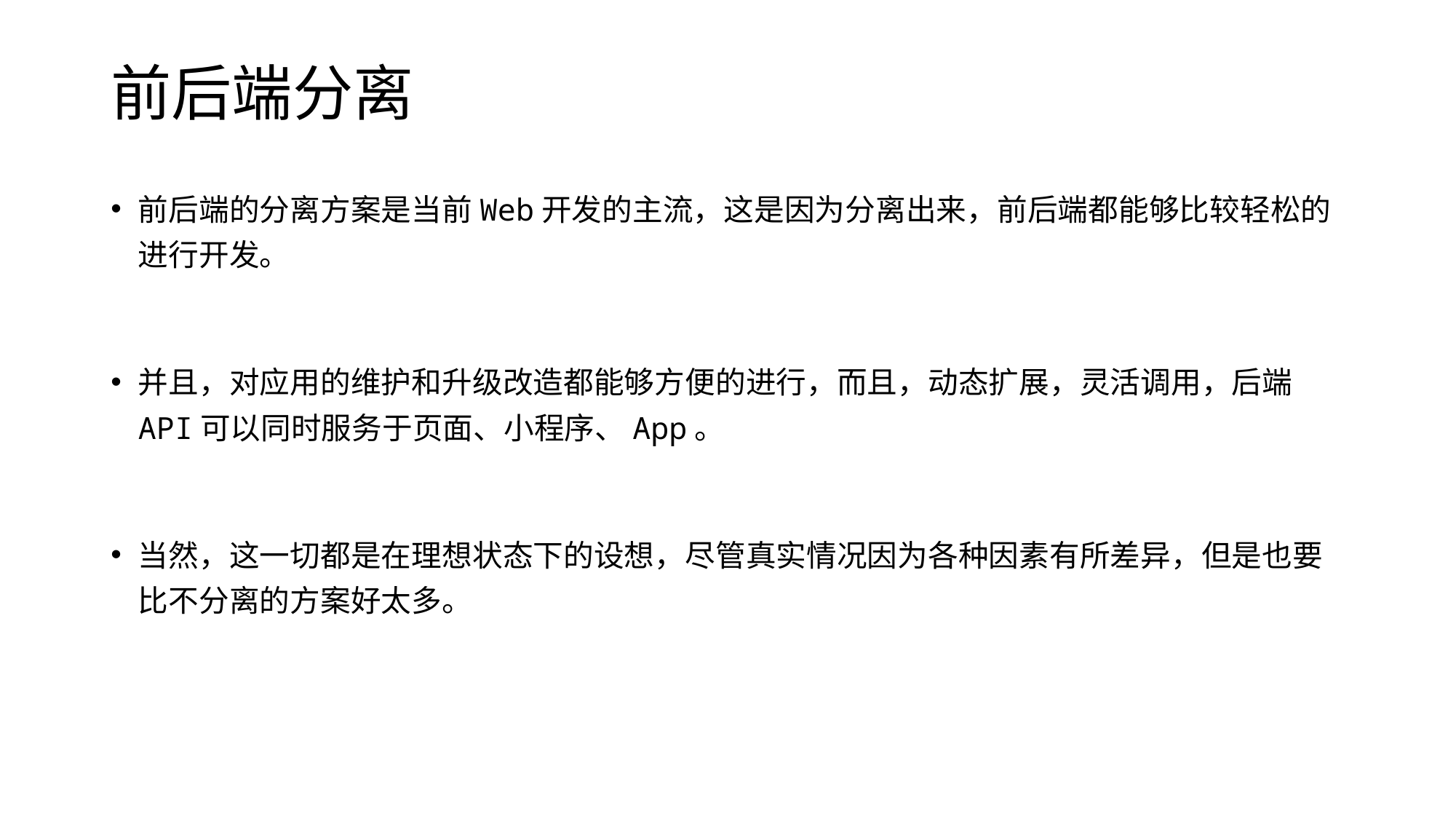

# 前后端分离
前后端的分离方案是当前Web开发的主流，这是因为分离出来，前后端都能够比较轻松的进行开发。

并且，对应用的维护和升级改造都能够方便的进行，而且，动态扩展，灵活调用，后端API可以同时服务于页面、小程序、App。

当然，这一切都是在理想状态下的设想，尽管真实情况因为各种因素有所差异，但是也要比不分离的方案好太多。